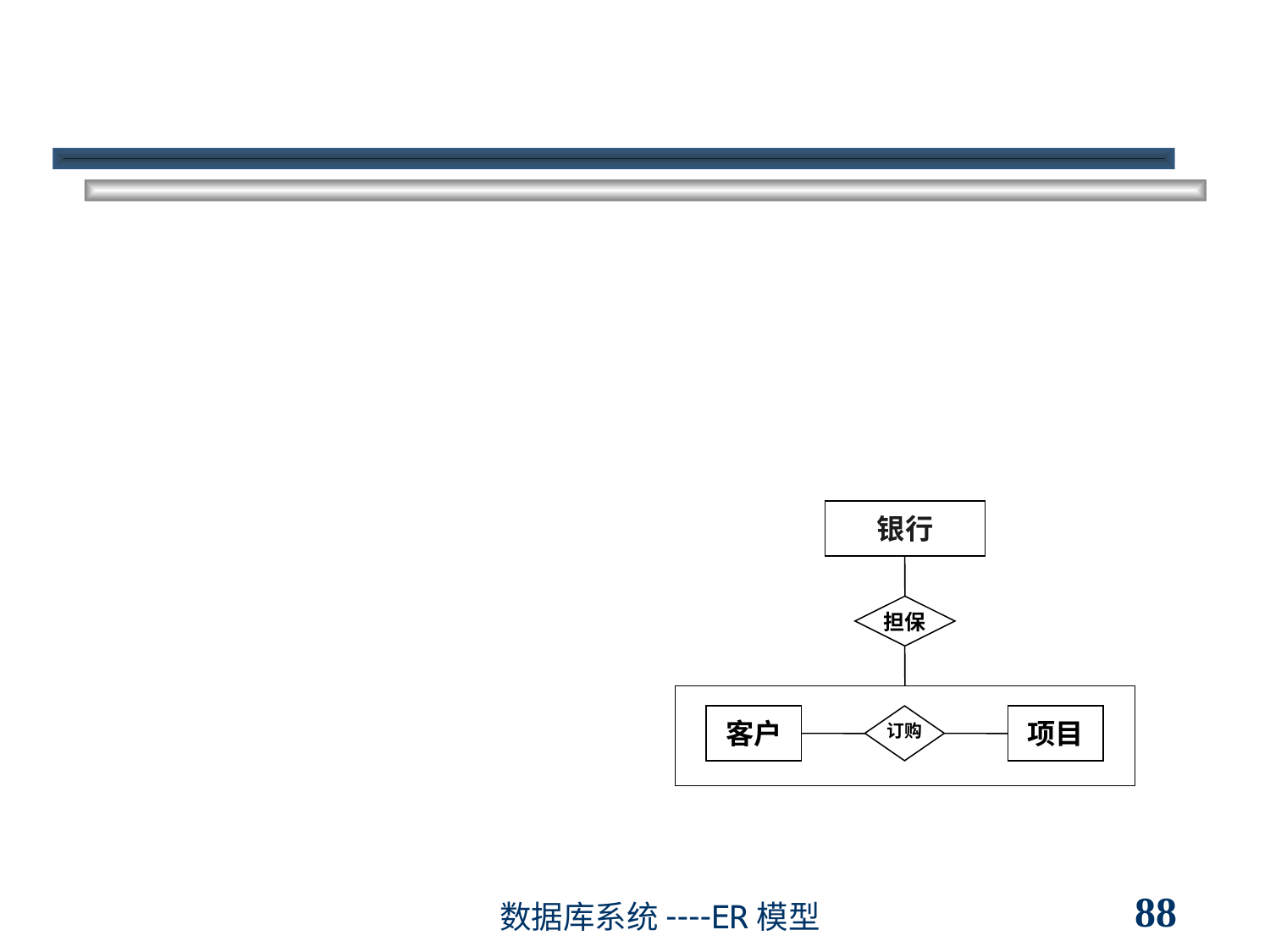

聚集
聚集
可以将联系和参与联系的实体聚集为高层实体
高层实体可以和其它实体产生联系
例如：客户、项目及订购联系聚集成的高层实体，可以和银行之间建立担保联系

思考：如果不使用聚集，如何用E-R图表示？
银行

担保

客户
订购
项目

88
数据库系统----ER模型